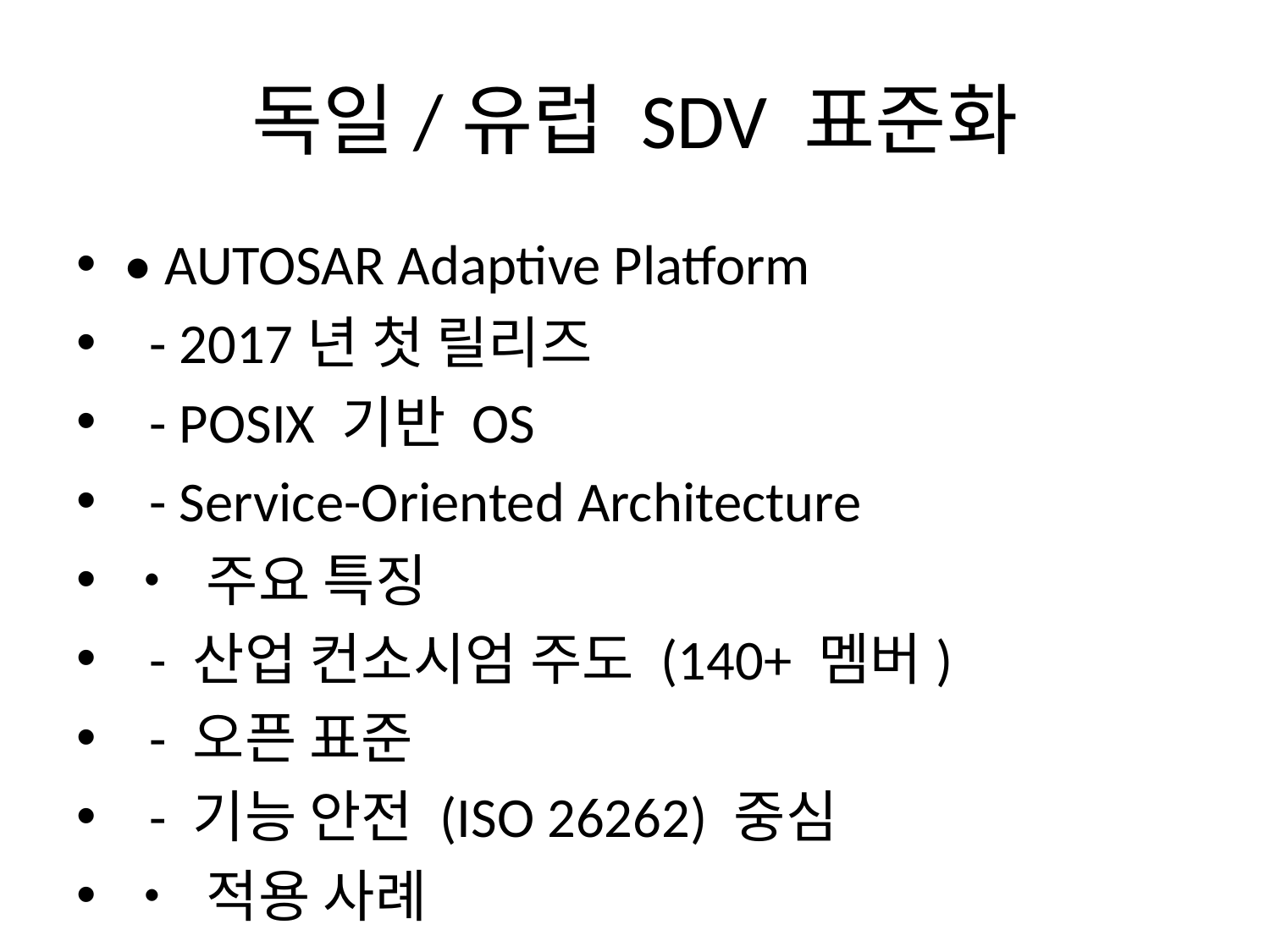

# 독일/유럽 SDV 표준화
• AUTOSAR Adaptive Platform
  - 2017년 첫 릴리즈
  - POSIX 기반 OS
  - Service-Oriented Architecture
• 주요 특징
  - 산업 컨소시엄 주도 (140+ 멤버)
  - 오픈 표준
  - 기능 안전 (ISO 26262) 중심
• 적용 사례
  - BMW: iDrive 8/9
  - Mercedes: MB.OS
  - Volkswagen: VW.OS